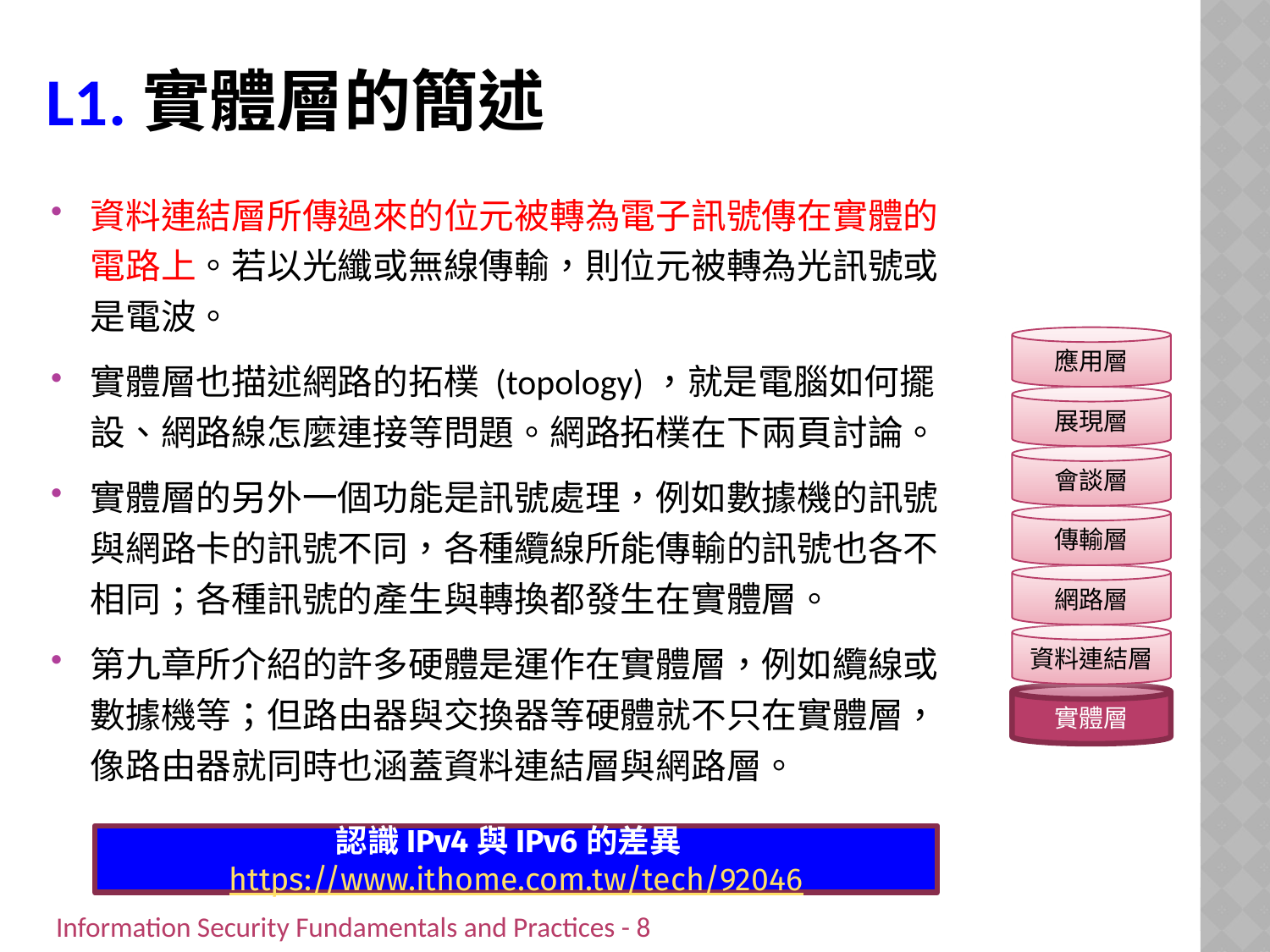

# L1.實體層的簡述
資料連結層所傳過來的位元被轉為電子訊號傳在實體的電路上。若以光纖或無線傳輸，則位元被轉為光訊號或是電波。
實體層也描述網路的拓樸 (topology)，就是電腦如何擺設、網路線怎麼連接等問題。網路拓樸在下兩頁討論。
實體層的另外一個功能是訊號處理，例如數據機的訊號與網路卡的訊號不同，各種纜線所能傳輸的訊號也各不相同；各種訊號的產生與轉換都發生在實體層。
第九章所介紹的許多硬體是運作在實體層，例如纜線或數據機等；但路由器與交換器等硬體就不只在實體層，像路由器就同時也涵蓋資料連結層與網路層。
應用層
展現層
會談層
傳輸層
網路層
資料連結層
實體層
認識IPv4與IPv6的差異 https://www.ithome.com.tw/tech/92046